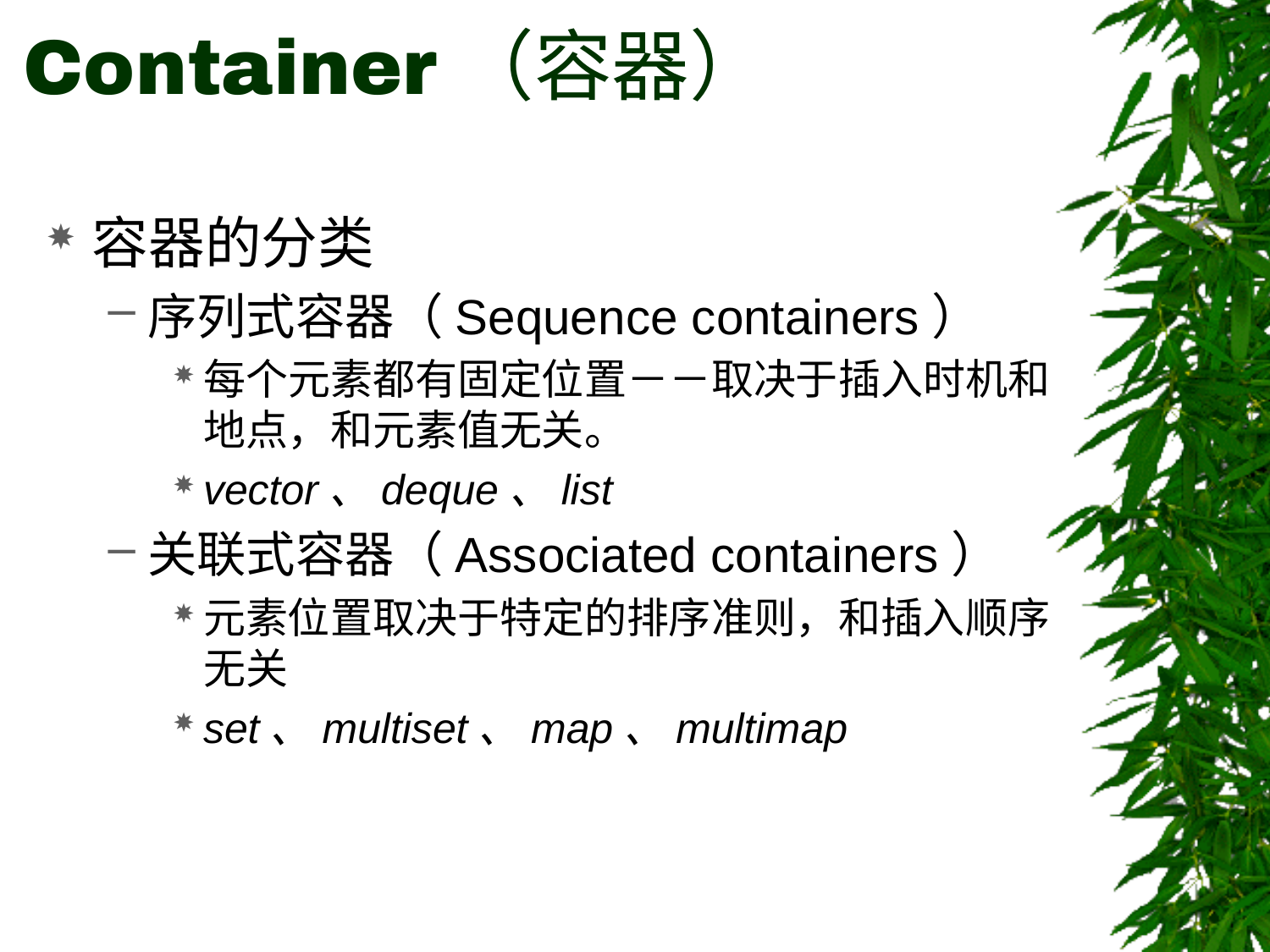

# Container（容器）
容器的分类
序列式容器（Sequence containers）
每个元素都有固定位置－－取决于插入时机和地点，和元素值无关。
vector、deque、list
关联式容器（Associated containers）
元素位置取决于特定的排序准则，和插入顺序无关
set、multiset、map、multimap